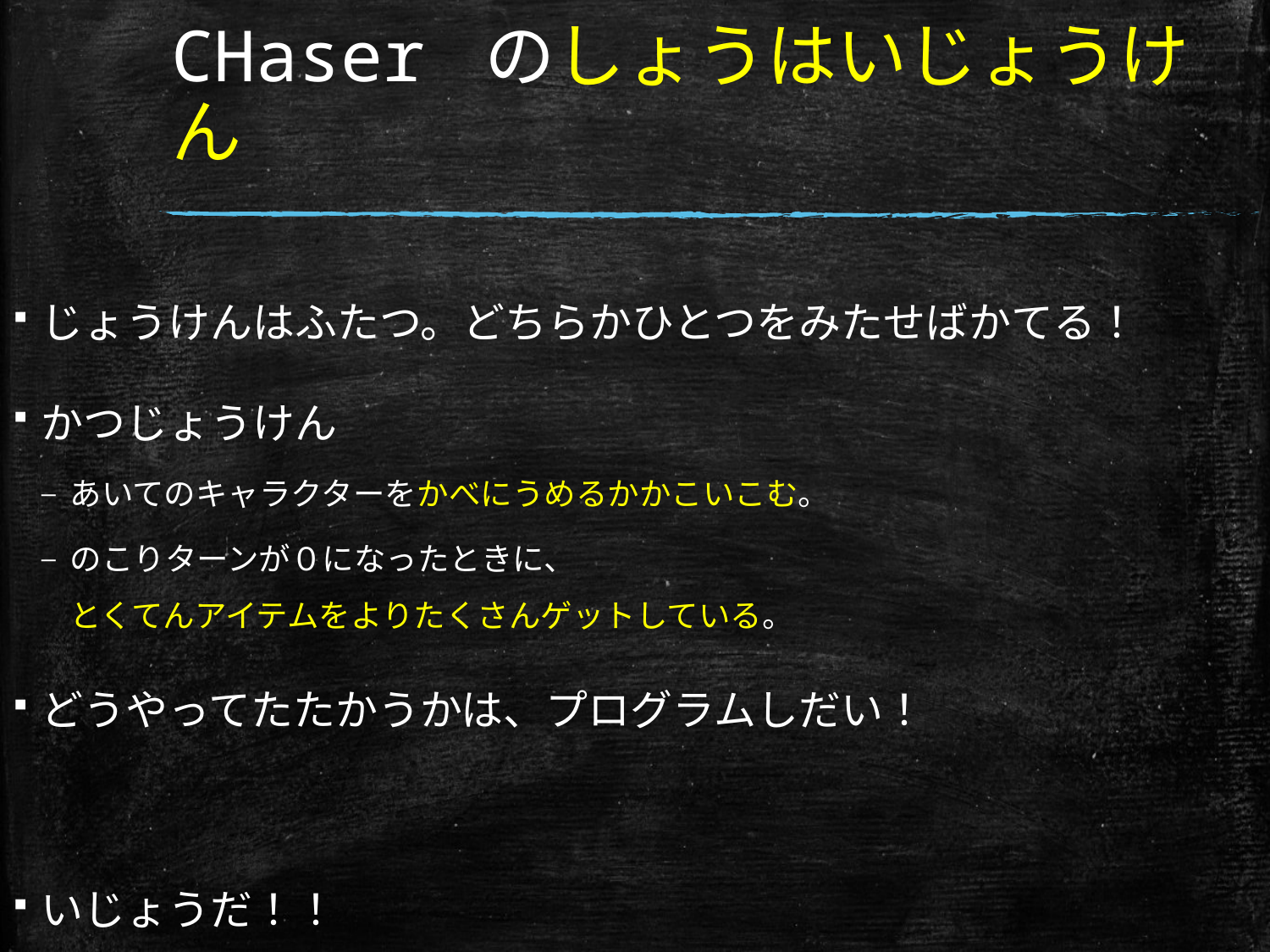

# CHaser のしょうはいじょうけん
じょうけんはふたつ。どちらかひとつをみたせばかてる！
かつじょうけん
あいてのキャラクターをかべにうめるかかこいこむ。
のこりターンが０になったときに、
とくてんアイテムをよりたくさんゲットしている。
どうやってたたかうかは、プログラムしだい！

いじょうだ！！